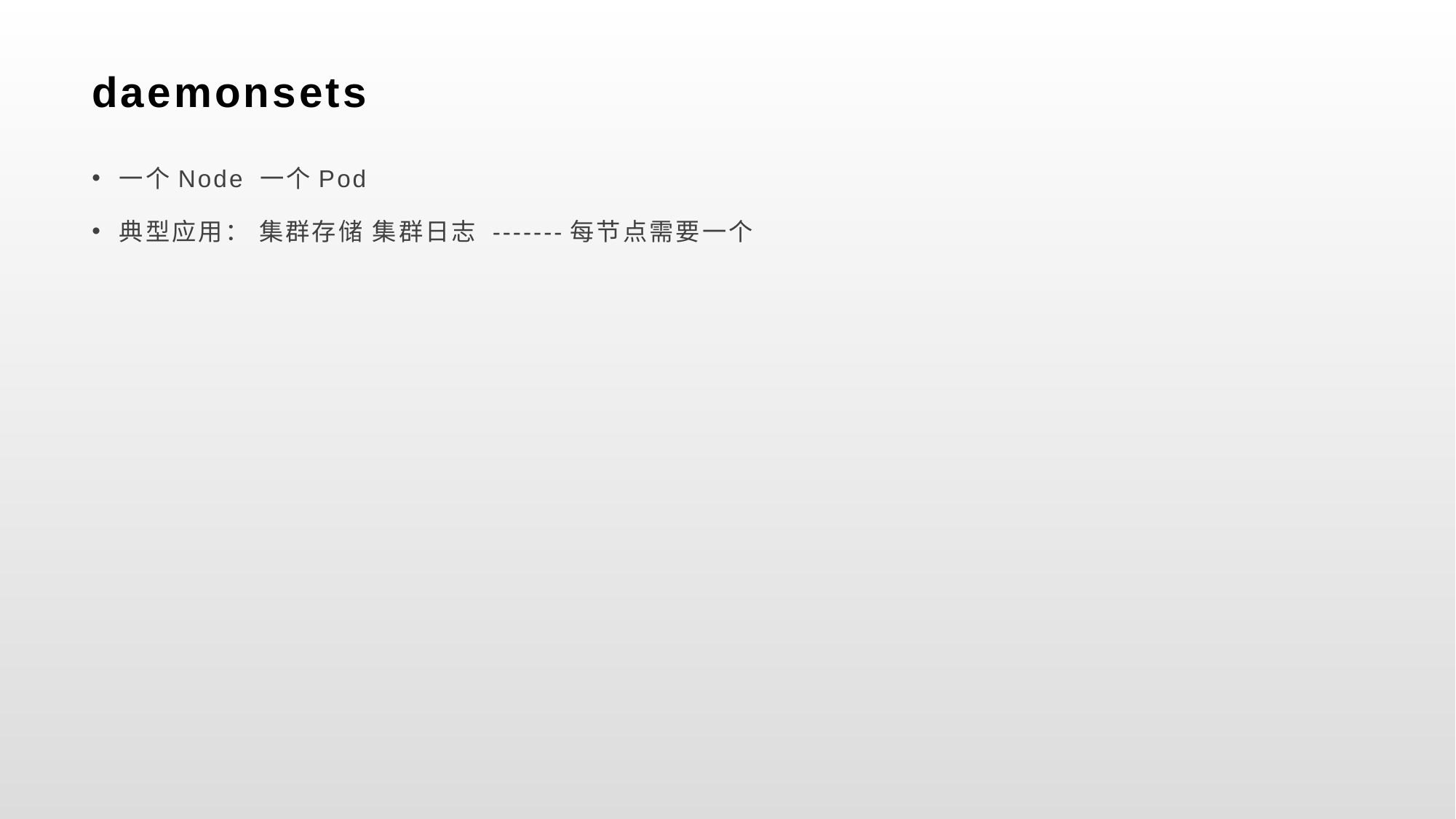

# daemonsets
一个Node 一个Pod
典型应用： 集群存储 集群日志 -------每节点需要一个